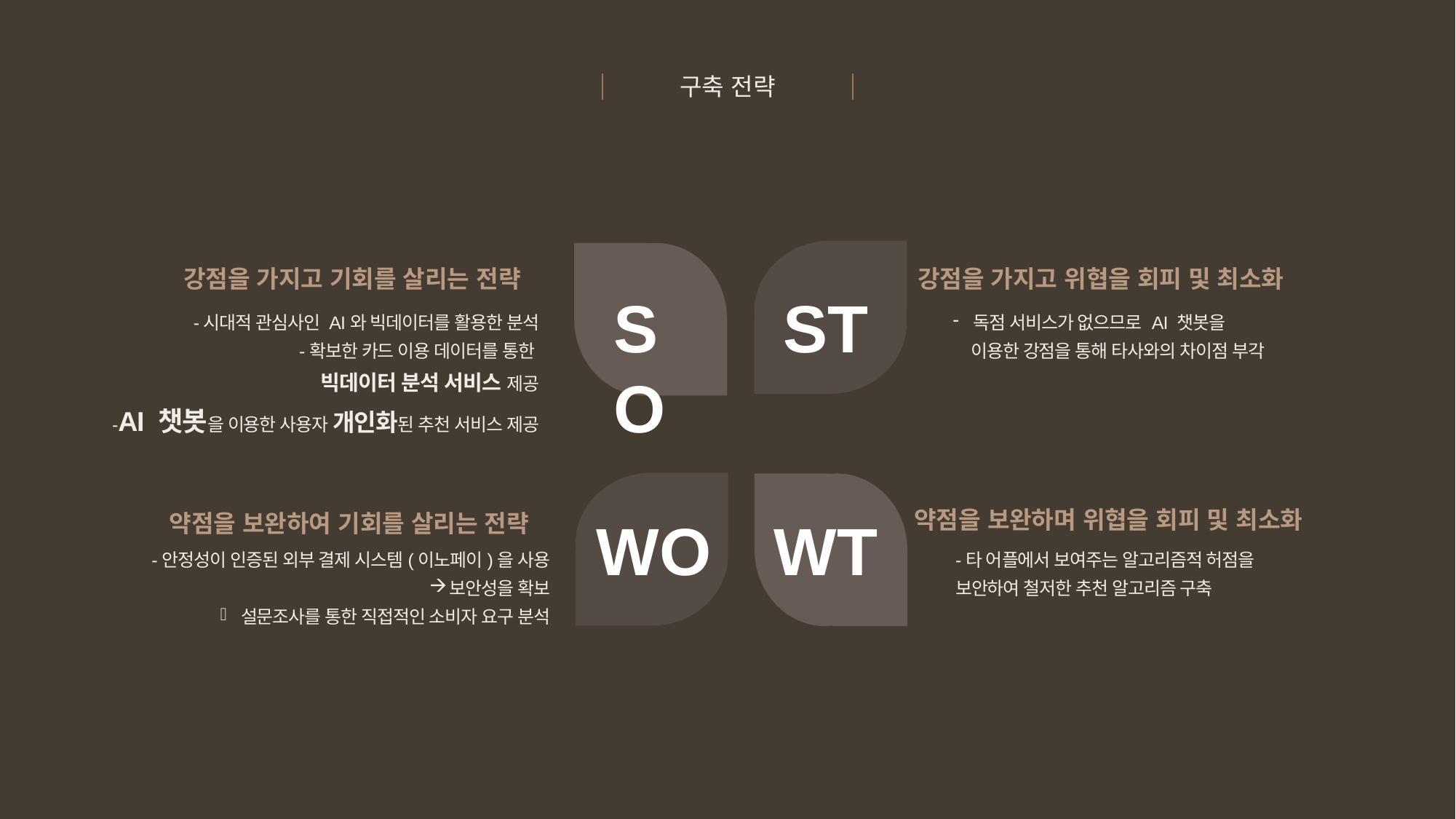

구축 전략

SO
ST
WO
WT
강점을 가지고 기회를 살리는 전략
강점을 가지고 위협을 회피 및 최소화
-시대적 관심사인 AI와 빅데이터를 활용한 분석
-확보한 카드 이용 데이터를 통한
빅데이터 분석 서비스 제공
-AI 챗봇을 이용한 사용자 개인화된 추천 서비스 제공
독점 서비스가 없으므로 AI 챗봇을
   이용한 강점을 통해 타사와의 차이점 부각

약점을 보완하며 위협을 회피 및 최소화
약점을 보완하여 기회를 살리는 전략
-안정성이 인증된 외부 결제 시스템(이노페이)을 사용
보안성을 확보
설문조사를 통한 직접적인 소비자 요구 분석
-타 어플에서 보여주는 알고리즘적 허점을
보안하여 철저한 추천 알고리즘 구축